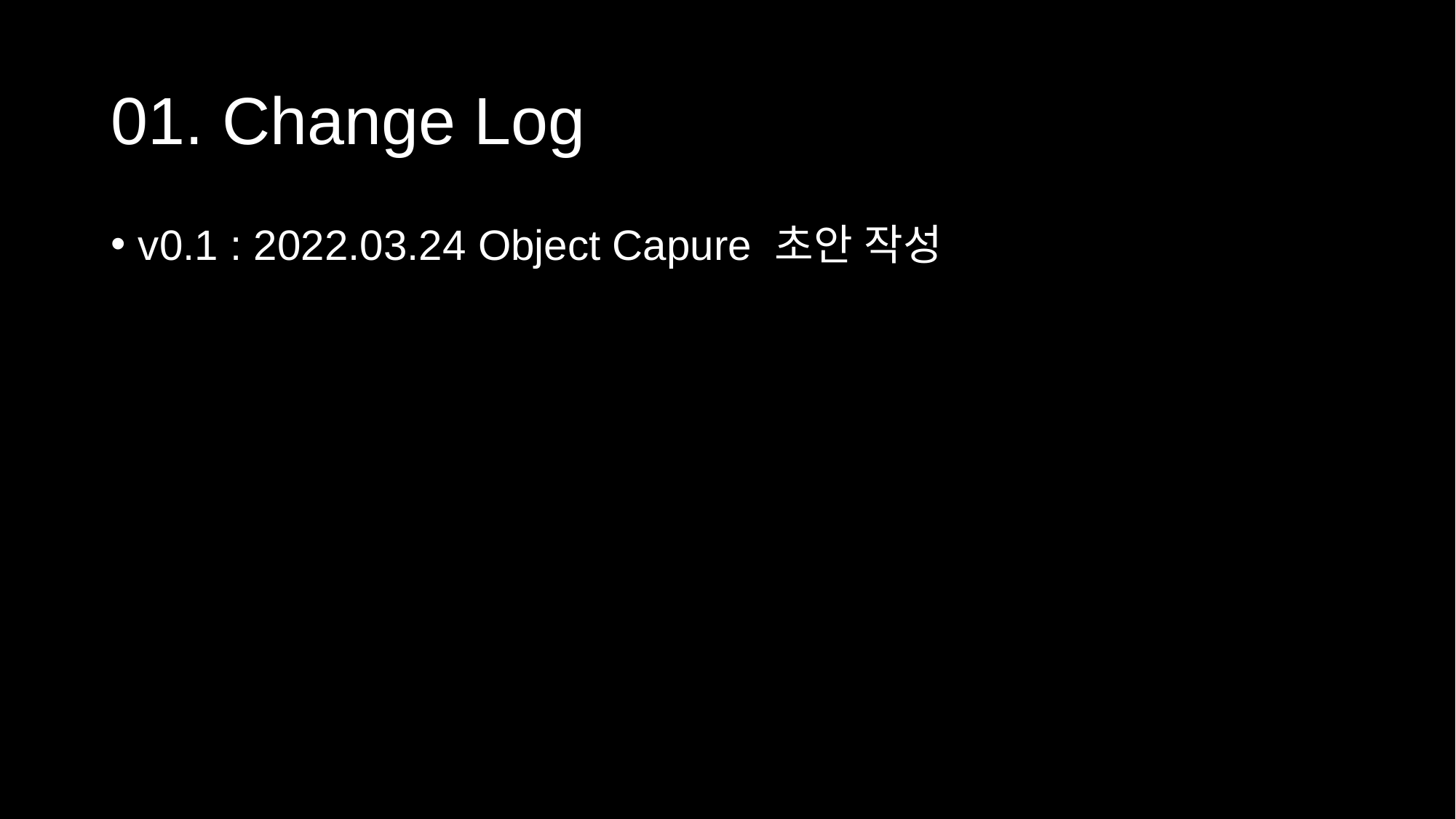

# 01. Change Log
v0.1 : 2022.03.24 Object Capure 초안 작성